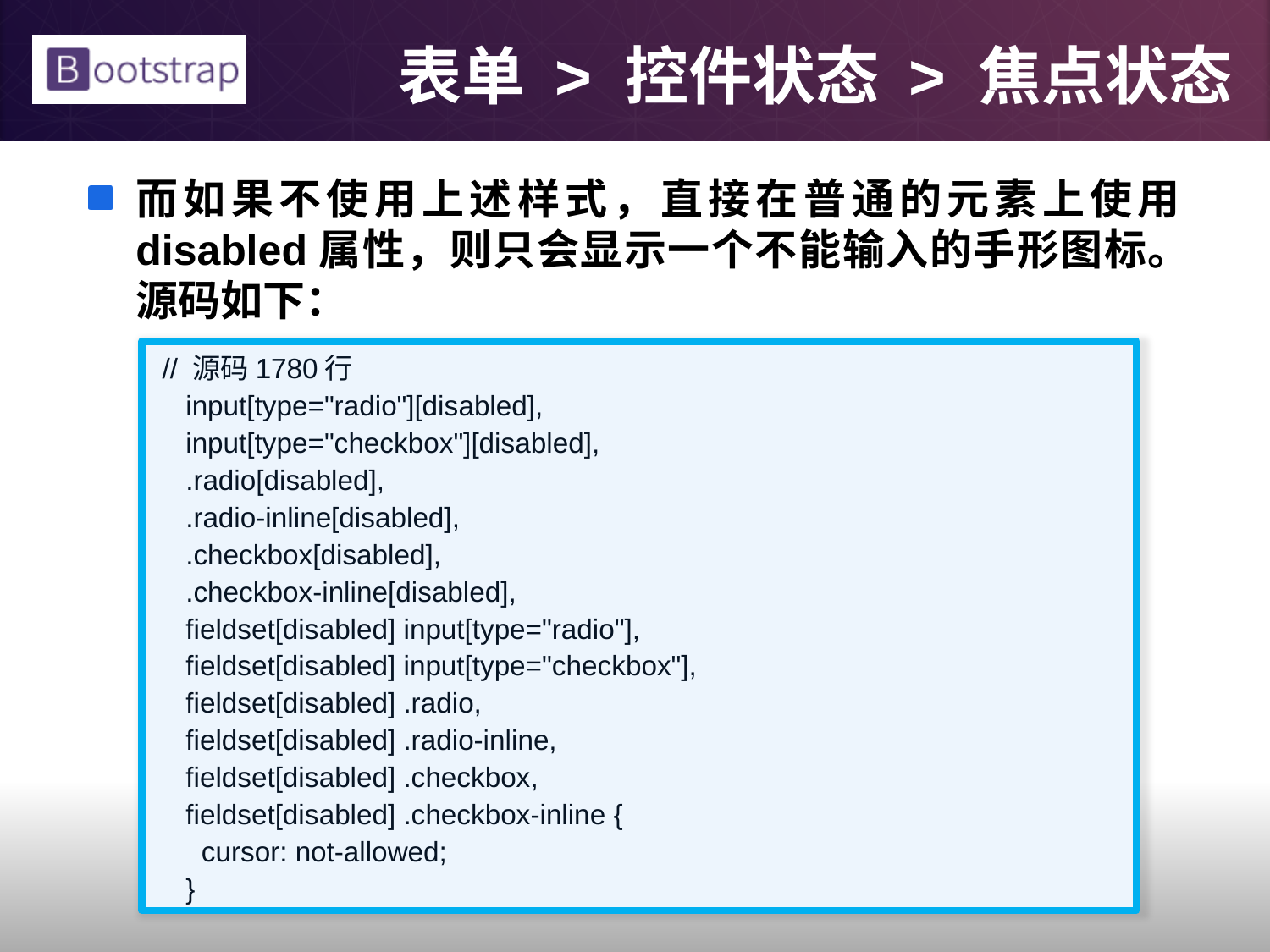

# 表单 > 控件状态 > 焦点状态
而如果不使用上述样式，直接在普通的元素上使用disabled属性，则只会显示一个不能输入的手形图标。源码如下：
 // 源码1780行
    input[type="radio"][disabled],
    input[type="checkbox"][disabled],
    .radio[disabled],
    .radio-inline[disabled],
    .checkbox[disabled],
    .checkbox-inline[disabled],
    fieldset[disabled] input[type="radio"],
    fieldset[disabled] input[type="checkbox"],
    fieldset[disabled] .radio,
    fieldset[disabled] .radio-inline,
    fieldset[disabled] .checkbox,
    fieldset[disabled] .checkbox-inline {
      cursor: not-allowed;
    }